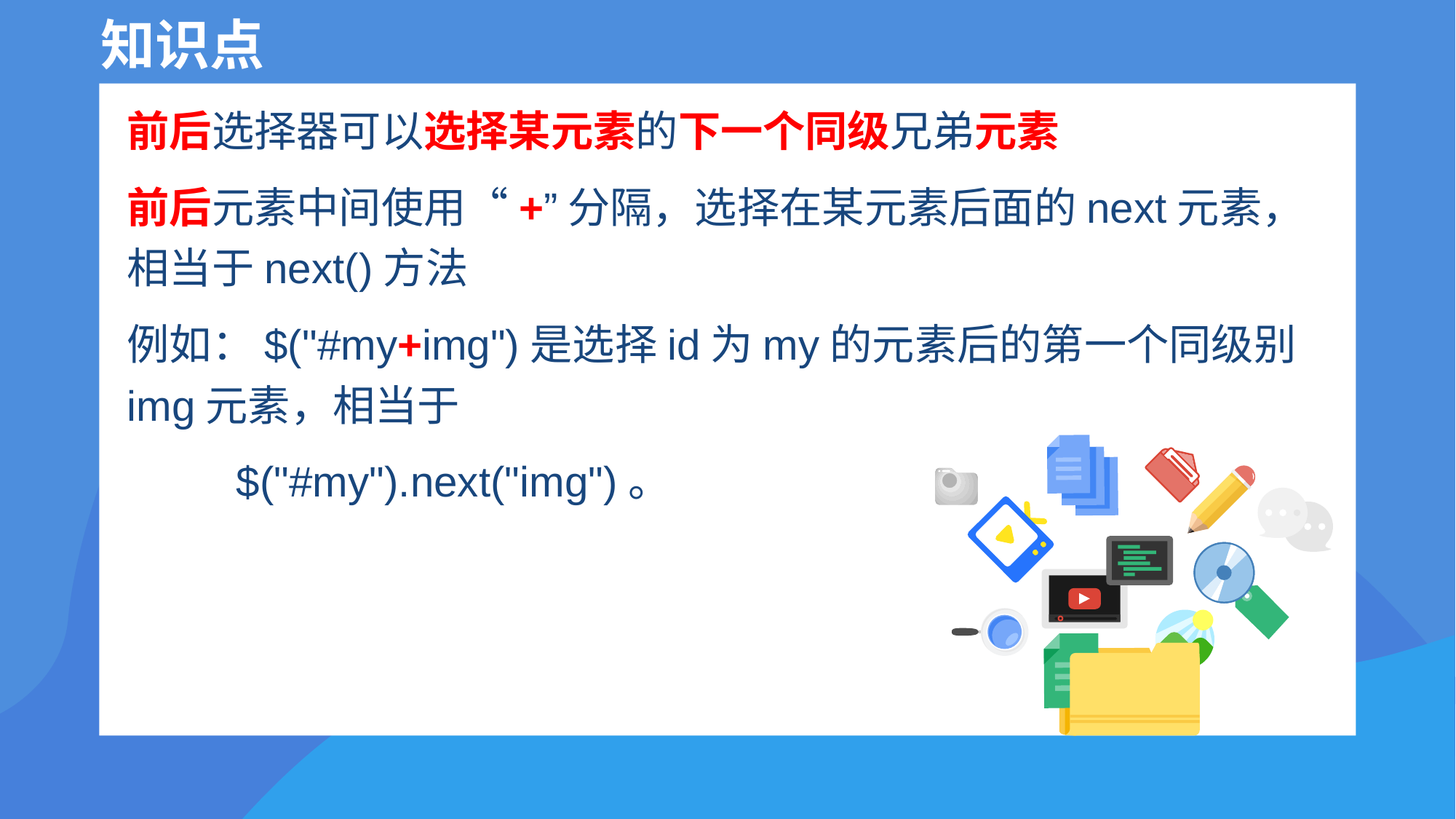

# 知识点
前后选择器可以选择某元素的下一个同级兄弟元素
前后元素中间使用“+”分隔，选择在某元素后面的next元素，相当于next()方法
例如：$("#my+img")是选择id为my的元素后的第一个同级别img元素，相当于
	$("#my").next("img")。